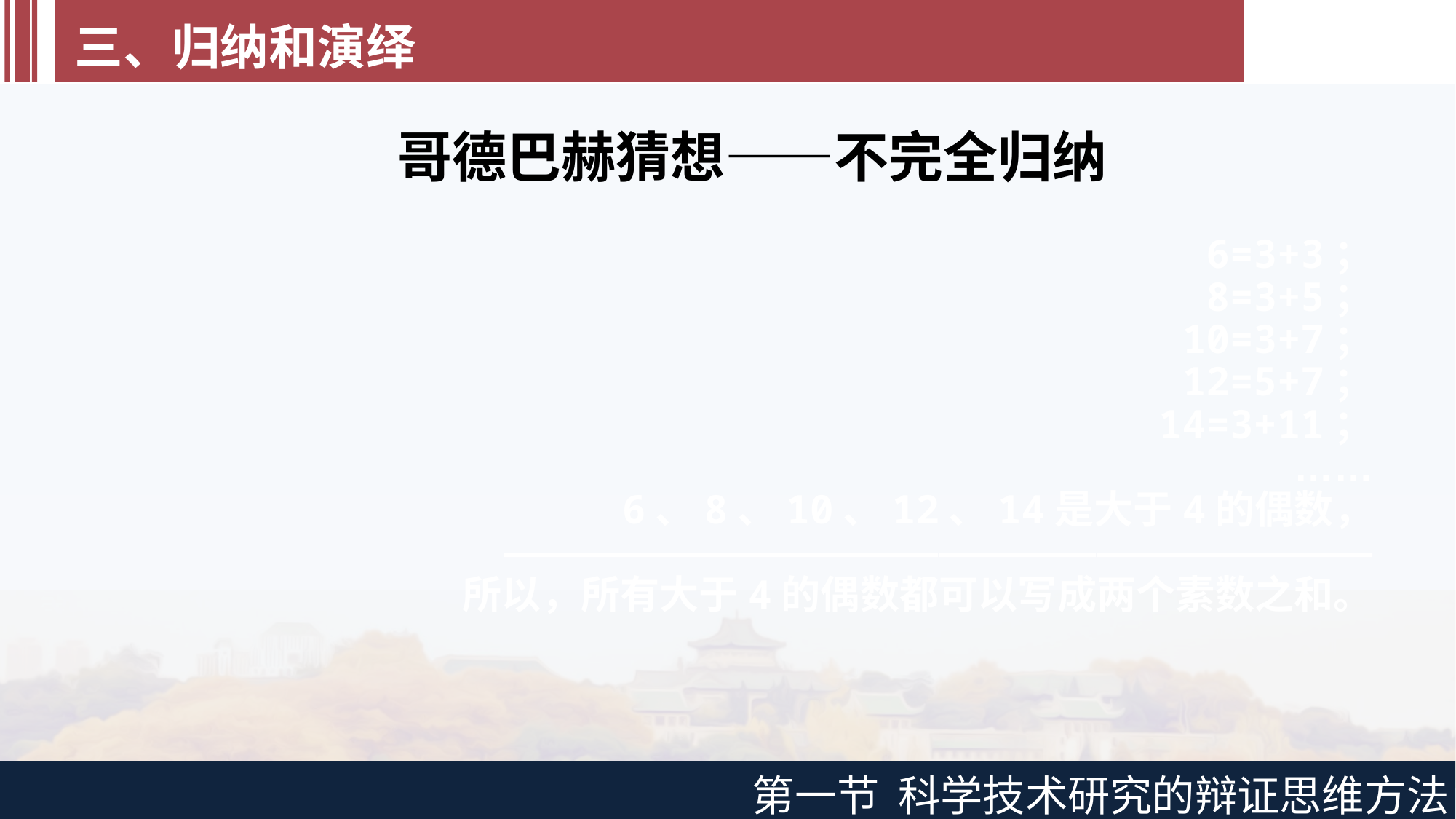

三、归纳和演绎
哥德巴赫猜想——不完全归纳
   6=3+3；
   8=3+5；
   10=3+7；
   12=5+7；
   14=3+11；
   ……
   6、8、10、12、14是大于4的偶数，
   ——————————————————————
   所以，所有大于4的偶数都可以写成两个素数之和。
第一节  科学技术研究的辩证思维方法